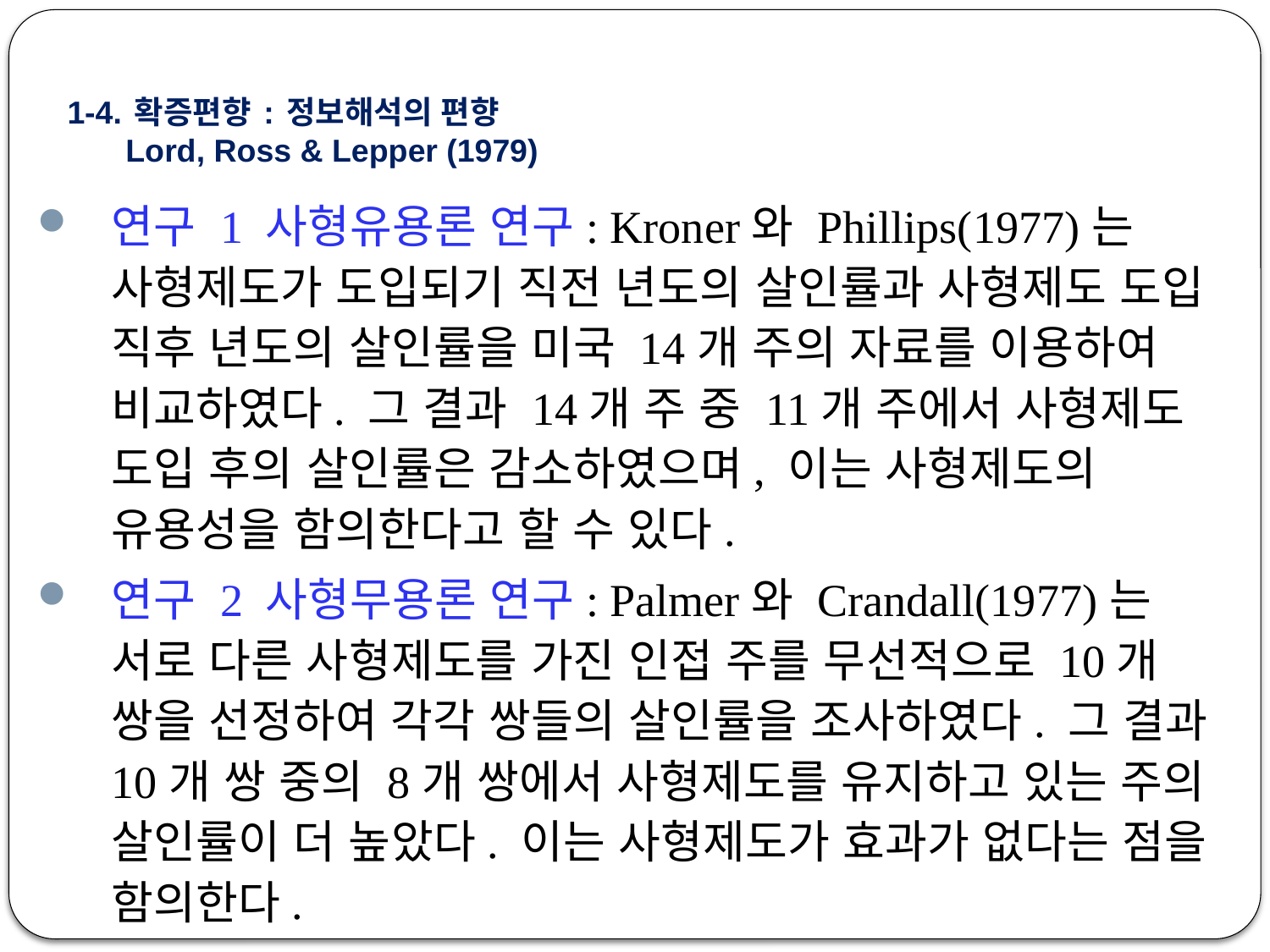

# 1-4. 확증편향 : 정보해석의 편향 Lord, Ross & Lepper (1979)
연구 1 사형유용론 연구: Kroner와 Phillips(1977)는 사형제도가 도입되기 직전 년도의 살인률과 사형제도 도입 직후 년도의 살인률을 미국 14개 주의 자료를 이용하여 비교하였다. 그 결과 14개 주 중 11개 주에서 사형제도 도입 후의 살인률은 감소하였으며, 이는 사형제도의 유용성을 함의한다고 할 수 있다.
연구 2 사형무용론 연구: Palmer와 Crandall(1977)는 서로 다른 사형제도를 가진 인접 주를 무선적으로 10개 쌍을 선정하여 각각 쌍들의 살인률을 조사하였다. 그 결과 10개 쌍 중의 8개 쌍에서 사형제도를 유지하고 있는 주의 살인률이 더 높았다. 이는 사형제도가 효과가 없다는 점을 함의한다.